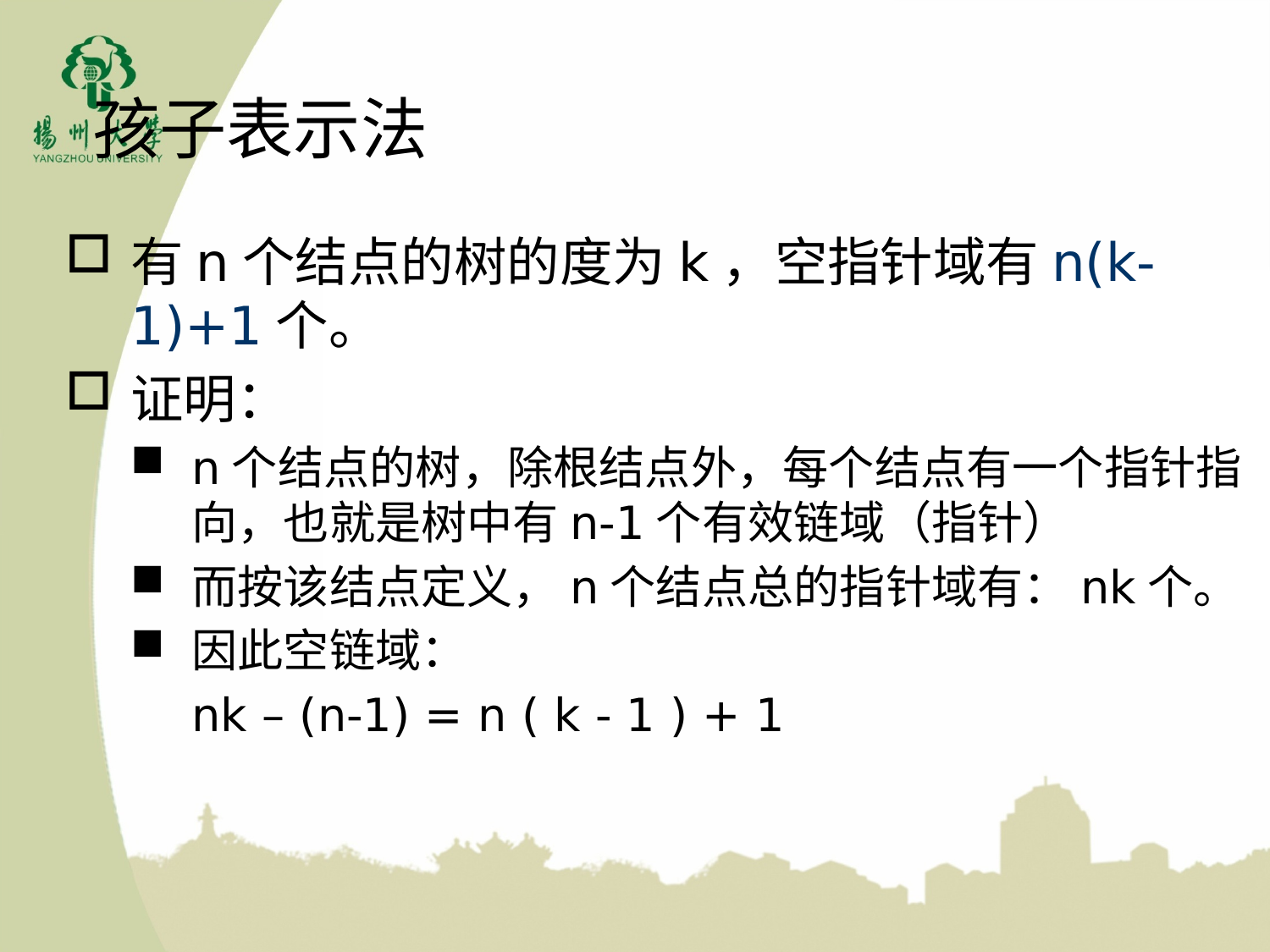

孩子表示法
有n个结点的树的度为k，空指针域有n(k-1)+1个。
证明：
n个结点的树，除根结点外，每个结点有一个指针指向，也就是树中有n-1个有效链域（指针）
而按该结点定义，n个结点总的指针域有：nk个。
因此空链域：
	nk – (n-1) = n ( k - 1 ) + 1